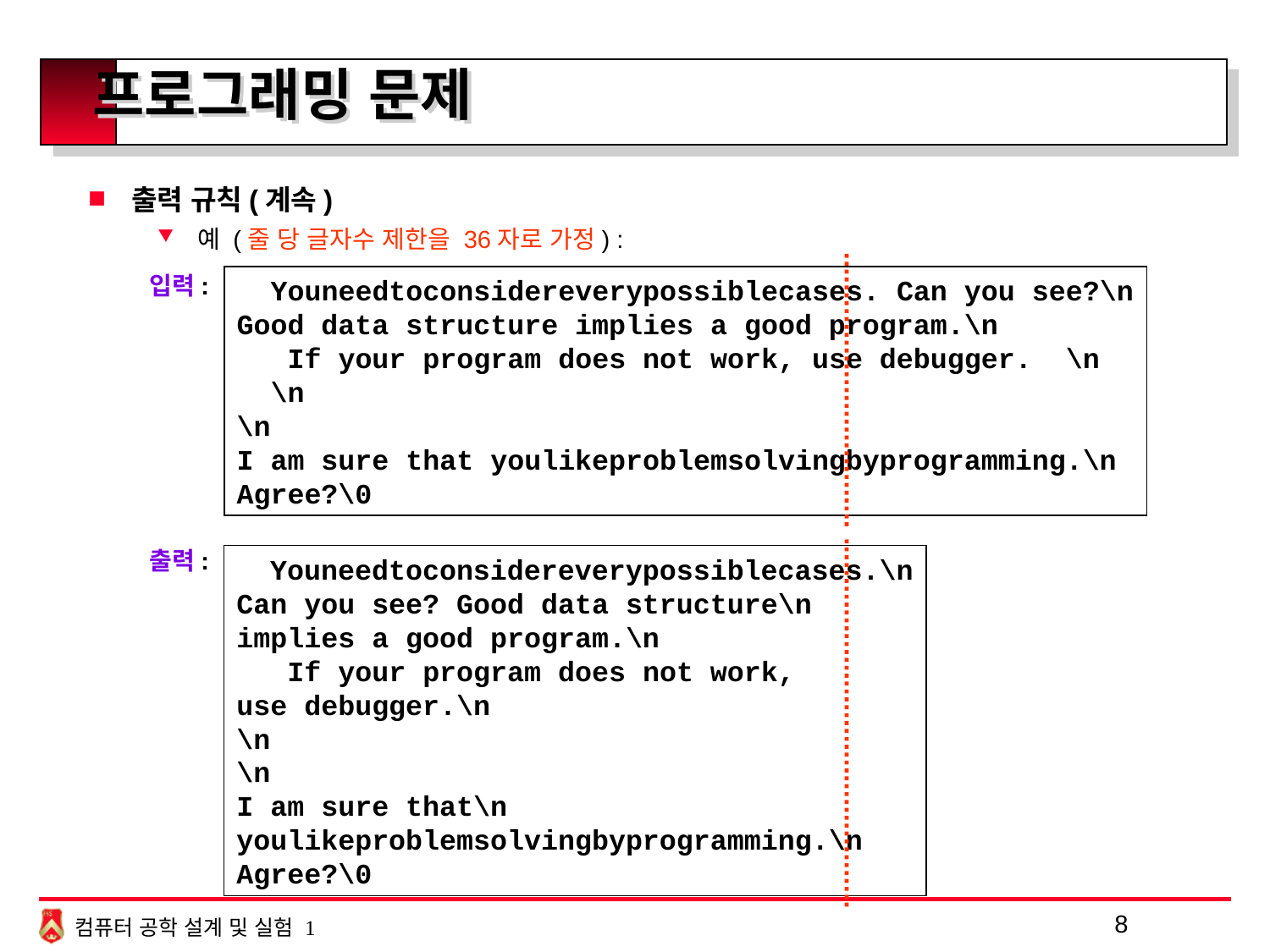

# 프로그래밍 문제
출력 규칙(계속)
예 (줄 당 글자수 제한을 36자로 가정) :

입력:
  Youneedtoconsidereverypossiblecases. Can you see?\n
Good data structure implies a good program.\n
   If your program does not work, use debugger.  \n
  \n
\n
I am sure that youlikeproblemsolvingbyprogramming.\n
Agree?\0
출력:

  Youneedtoconsidereverypossiblecases.\n
Can you see? Good data structure\n
implies a good program.\n
   If your program does not work,
use debugger.\n
\n
\n
I am sure that\n
youlikeproblemsolvingbyprogramming.\n
Agree?\0
8